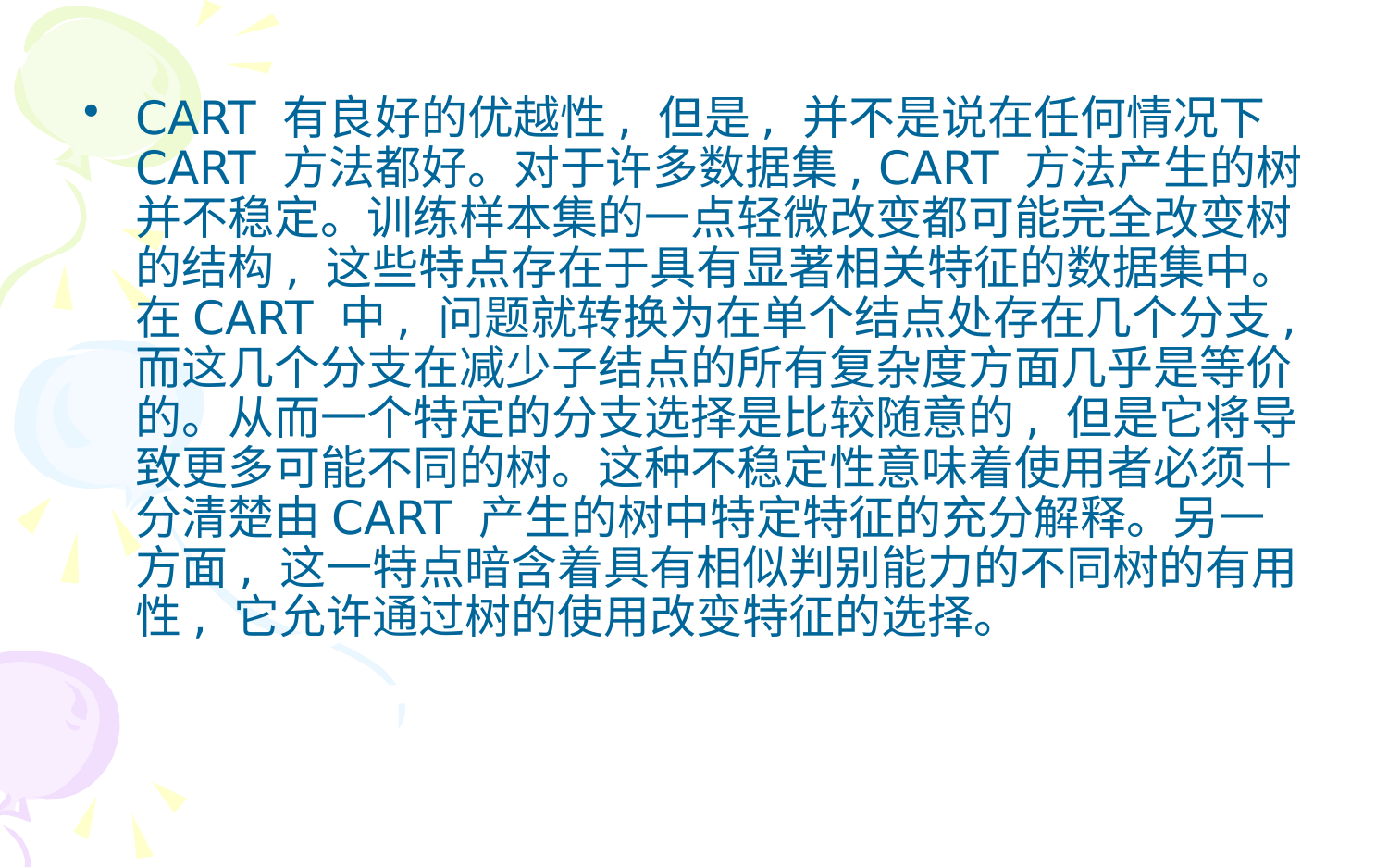

CART 有良好的优越性, 但是, 并不是说在任何情况下CART 方法都好。对于许多数据集, CART 方法产生的树并不稳定。训练样本集的一点轻微改变都可能完全改变树的结构, 这些特点存在于具有显著相关特征的数据集中。在CART 中, 问题就转换为在单个结点处存在几个分支, 而这几个分支在减少子结点的所有复杂度方面几乎是等价的。从而一个特定的分支选择是比较随意的, 但是它将导致更多可能不同的树。这种不稳定性意味着使用者必须十分清楚由CART 产生的树中特定特征的充分解释。另一方面, 这一特点暗含着具有相似判别能力的不同树的有用性, 它允许通过树的使用改变特征的选择。